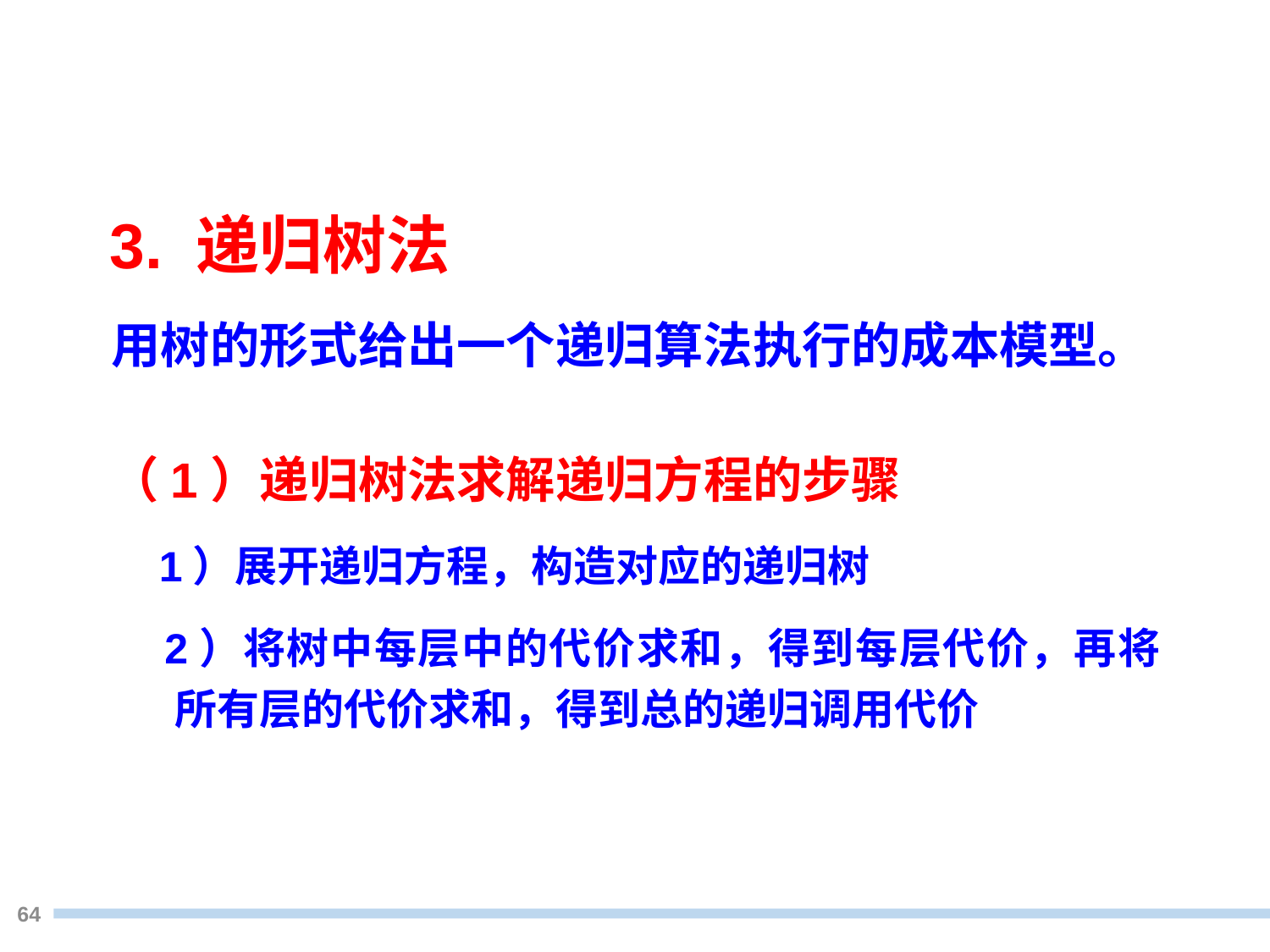

3. 递归树法
用树的形式给出一个递归算法执行的成本模型。
（1）递归树法求解递归方程的步骤
    1）展开递归方程，构造对应的递归树
    2）将树中每层中的代价求和，得到每层代价，再将所有层的代价求和，得到总的递归调用代价
64